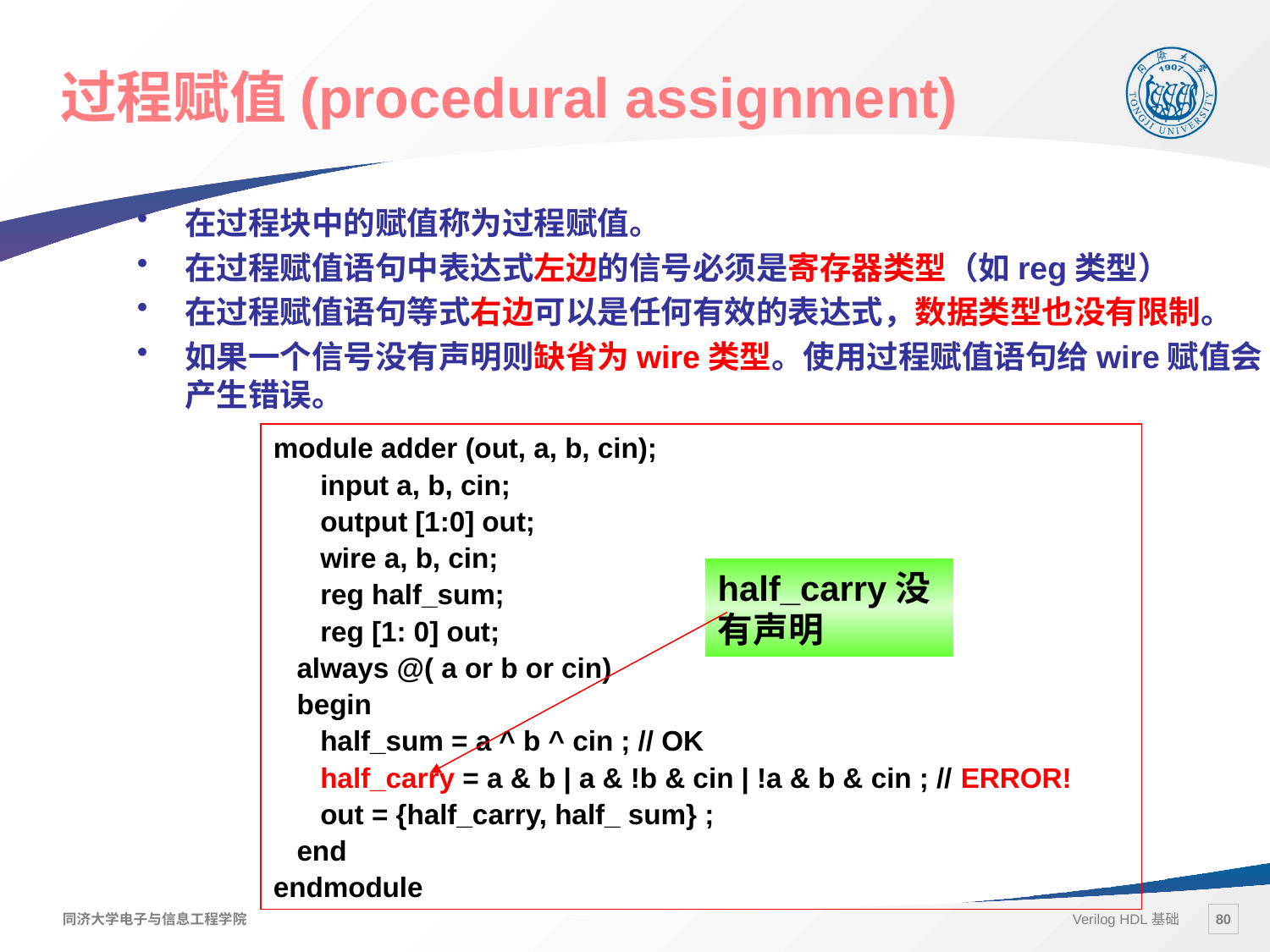

# 过程赋值(procedural assignment)
在过程块中的赋值称为过程赋值。
在过程赋值语句中表达式左边的信号必须是寄存器类型（如reg类型）
在过程赋值语句等式右边可以是任何有效的表达式，数据类型也没有限制。
如果一个信号没有声明则缺省为wire类型。使用过程赋值语句给wire赋值会产生错误。
module adder (out, a, b, cin);
      input a, b, cin;
      output [1:0] out;
      wire a, b, cin;
      reg half_sum;
      reg [1: 0] out;
   always @( a or b or cin)
   begin
      half_sum = a ^ b ^ cin ; // OK
      half_carry = a & b | a & !b & cin | !a & b & cin ; // ERROR!
      out = {half_carry, half_ sum} ;
   end
endmodule
half_carry没有声明